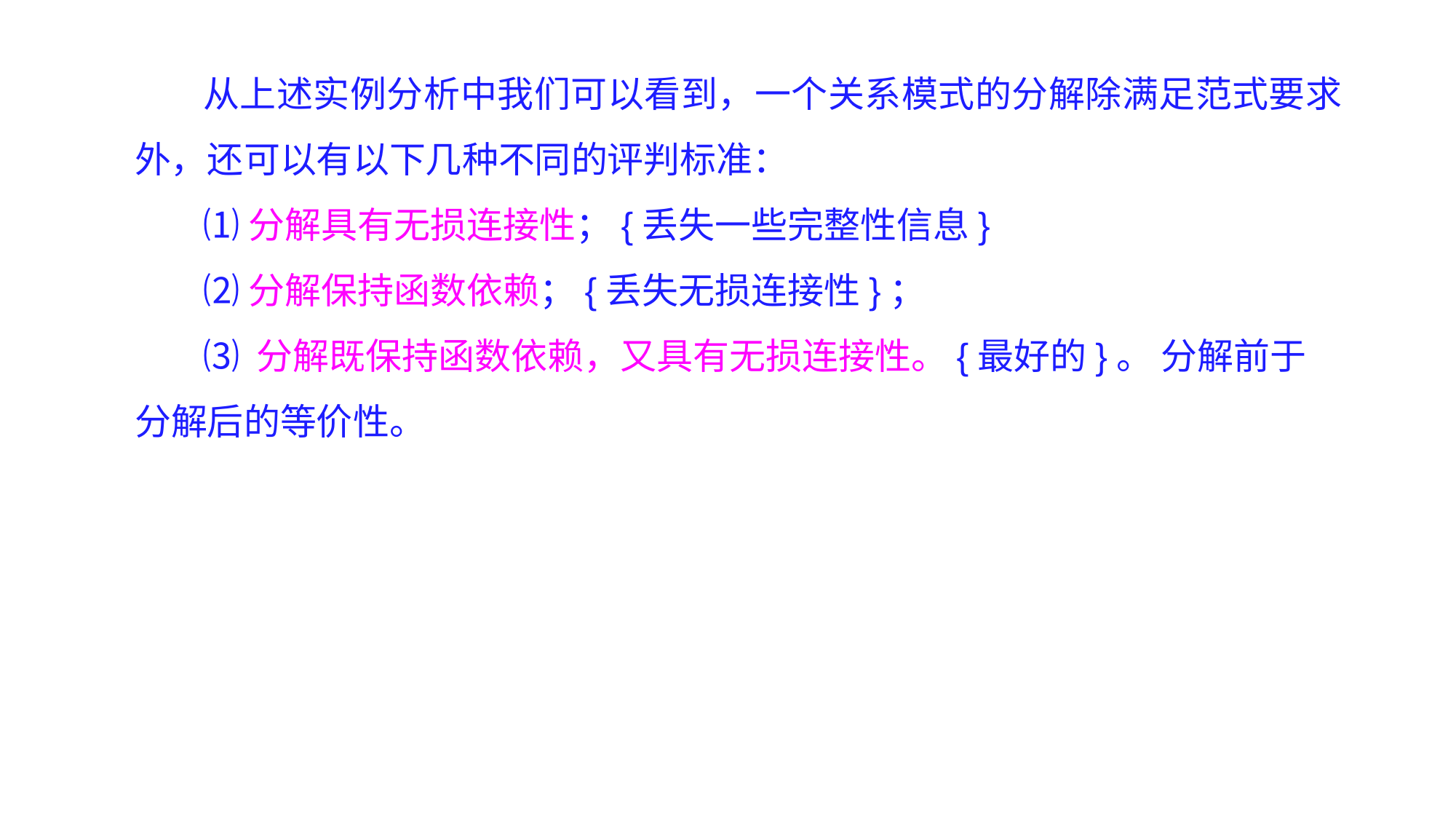

从上述实例分析中我们可以看到，一个关系模式的分解除满足范式要求外，还可以有以下几种不同的评判标准：
⑴分解具有无损连接性；{丢失一些完整性信息}
⑵分解保持函数依赖；{丢失无损连接性}；
⑶ 分解既保持函数依赖，又具有无损连接性。{最好的}。 分解前于分解后的等价性。